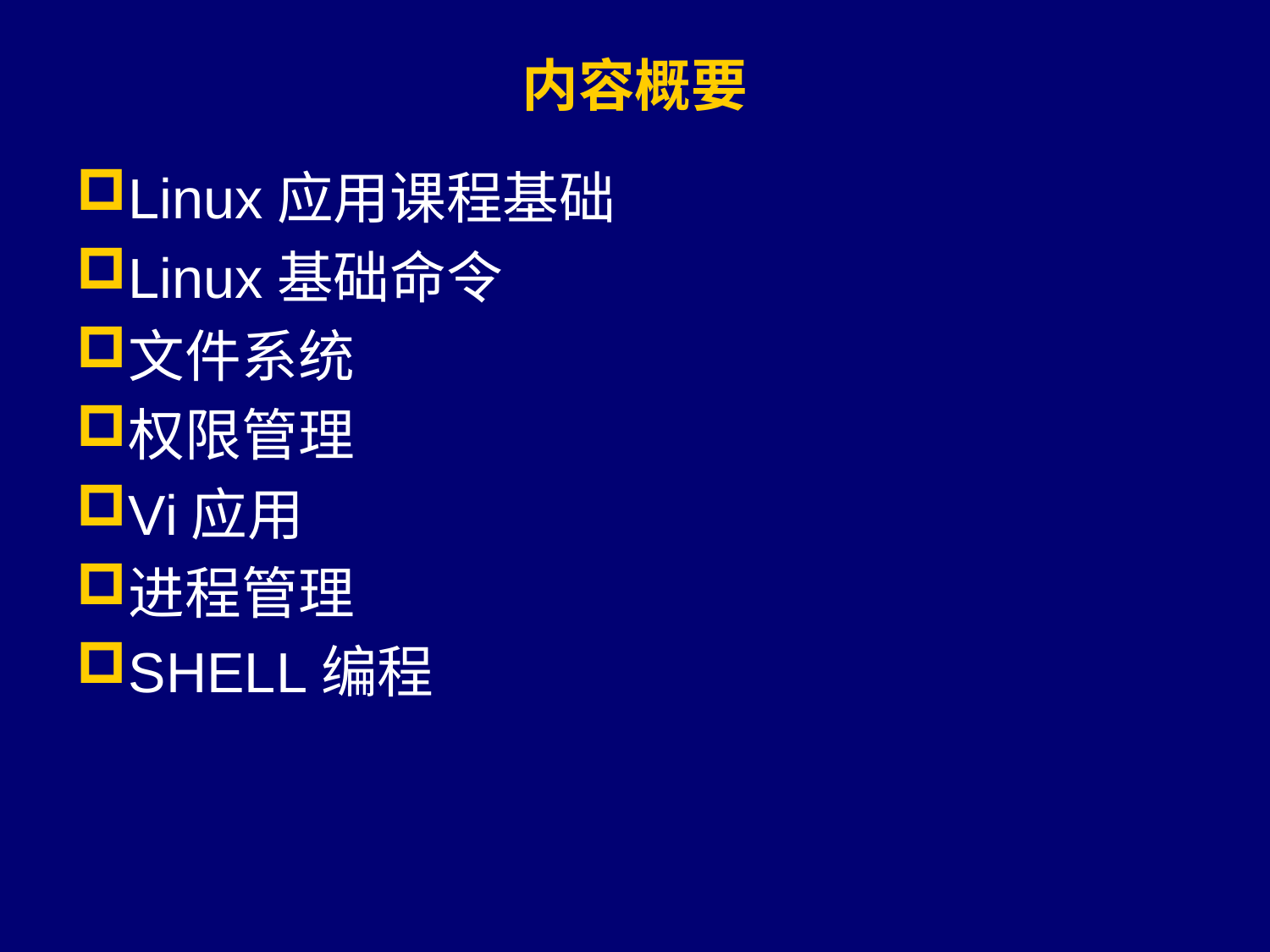

# 内容概要
Linux应用课程基础
Linux基础命令
文件系统
权限管理
Vi应用
进程管理
SHELL编程
2